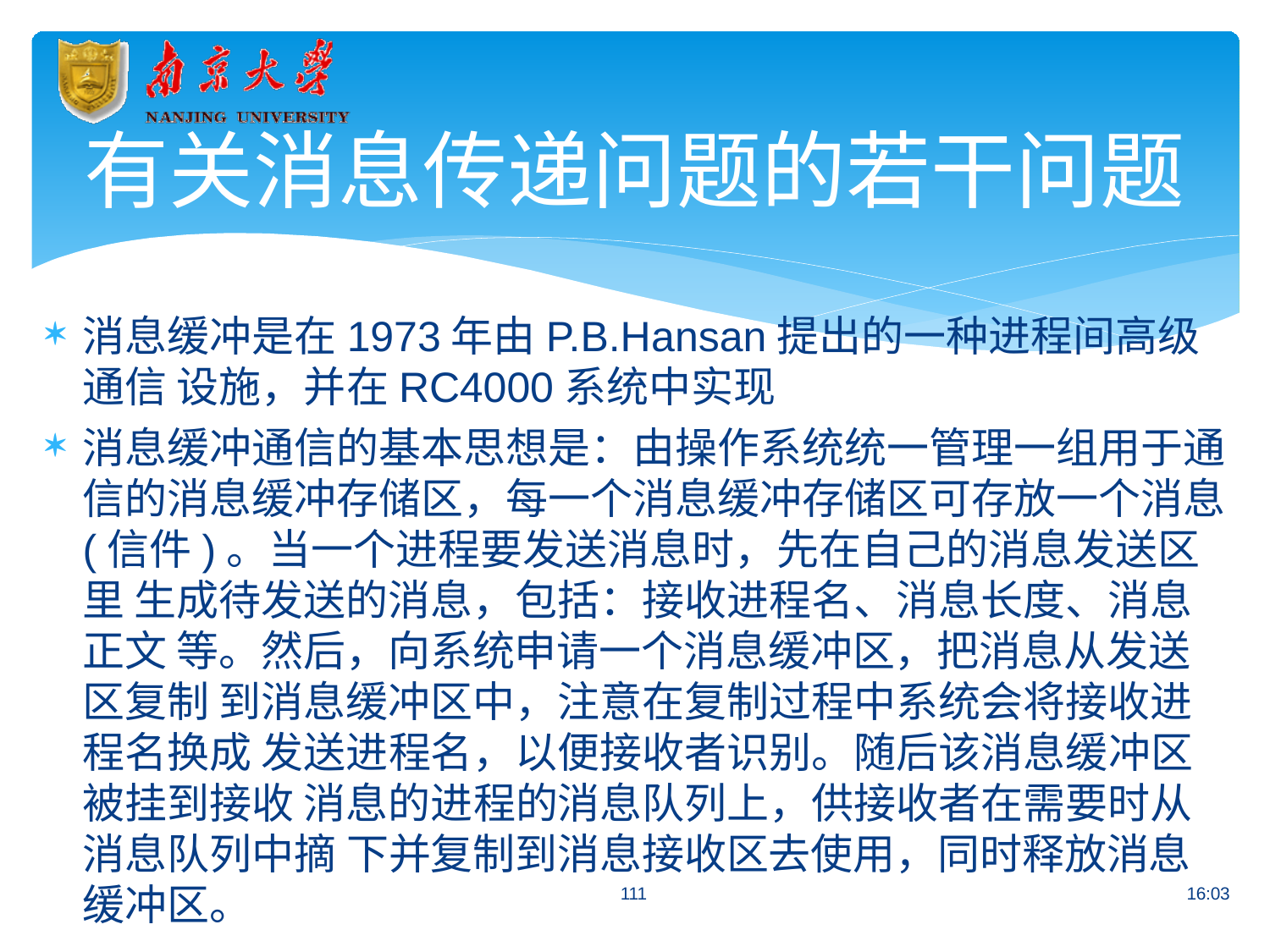

# 有关消息传递问题的若干问题

消息缓冲是在1973年由P.B.Hansan提出的一种进程间高级通信 设施，并在RC4000系统中实现
消息缓冲通信的基本思想是：由操作系统统一管理一组用于通 信的消息缓冲存储区，每一个消息缓冲存储区可存放一个消息
(信件)。当一个进程要发送消息时，先在自己的消息发送区里 生成待发送的消息，包括：接收进程名、消息长度、消息正文 等。然后，向系统申请一个消息缓冲区，把消息从发送区复制 到消息缓冲区中，注意在复制过程中系统会将接收进程名换成 发送进程名，以便接收者识别。随后该消息缓冲区被挂到接收 消息的进程的消息队列上，供接收者在需要时从消息队列中摘 下并复制到消息接收区去使用，同时释放消息缓冲区。
111
16:03